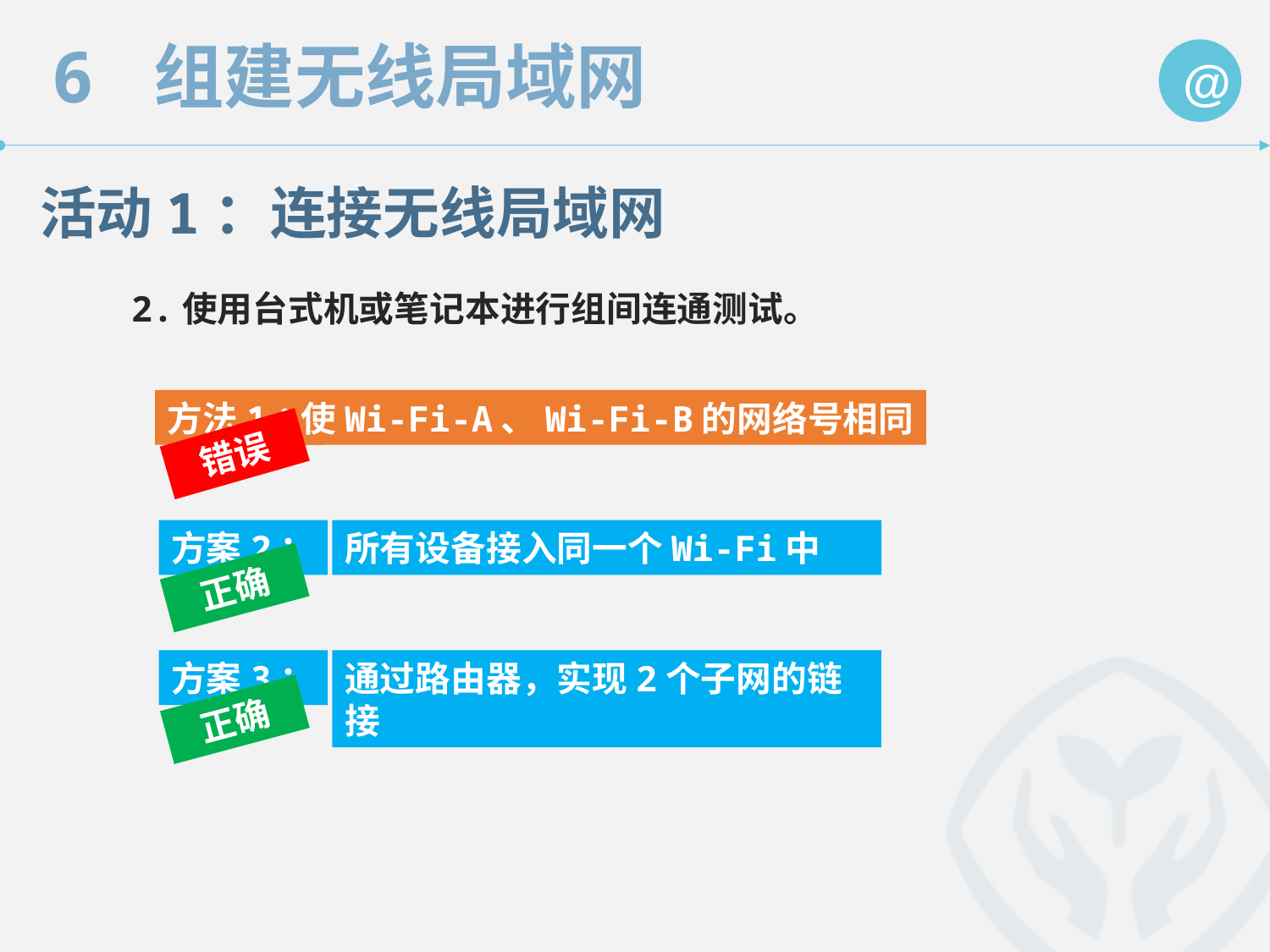

活动1：连接无线局域网
　　2.使用台式机或笔记本进行组间连通测试。
方法1：
使Wi-Fi-A、Wi-Fi-B的网络号相同
错误
方案2：
所有设备接入同一个Wi-Fi中
正确
方案3：
通过路由器，实现2个子网的链接
正确